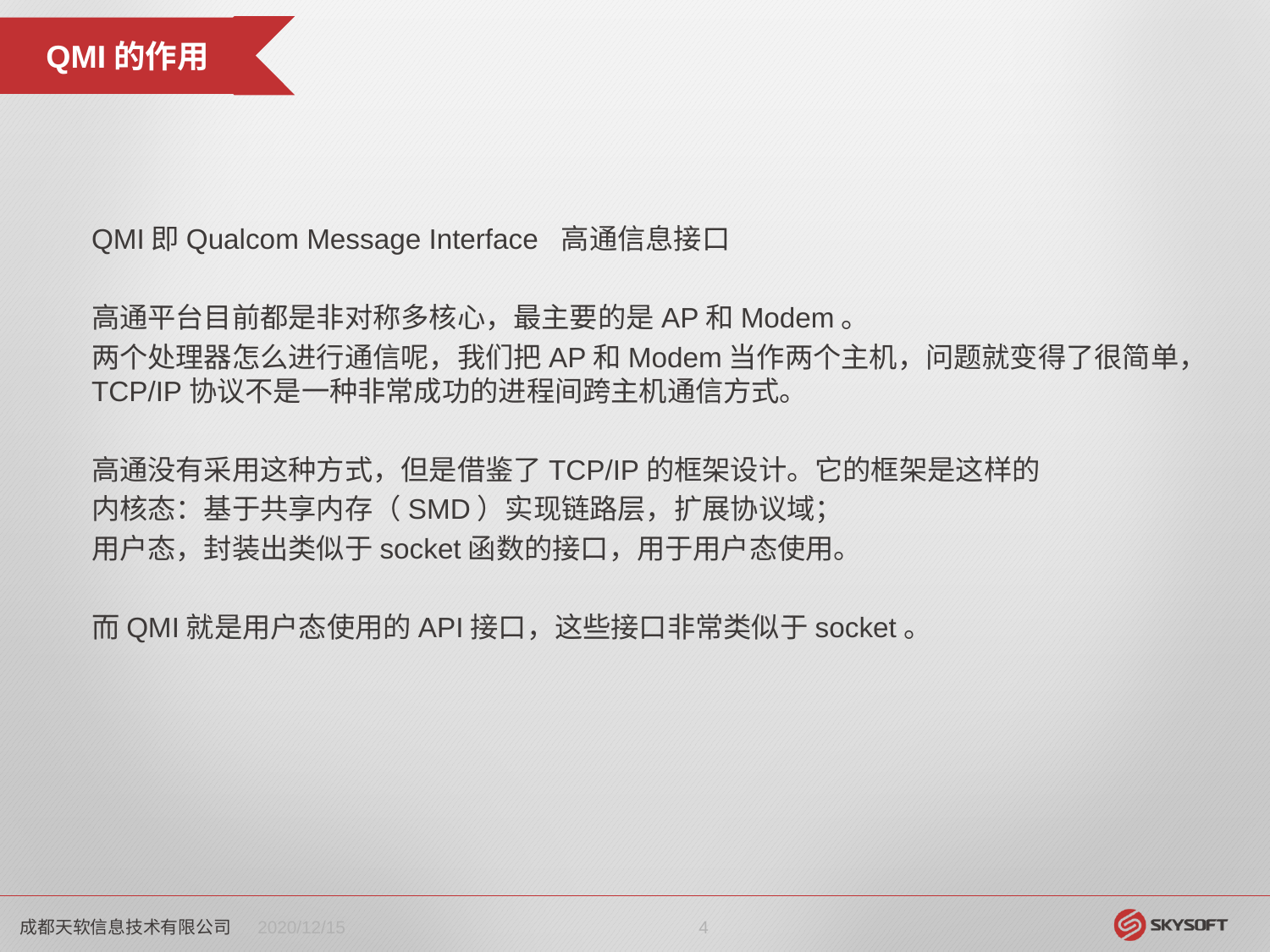

QMI的作用

QMI即Qualcom Message Interface  高通信息接口

高通平台目前都是非对称多核心，最主要的是AP和Modem。
两个处理器怎么进行通信呢，我们把AP和Modem当作两个主机，问题就变得了很简单，TCP/IP协议不是一种非常成功的进程间跨主机通信方式。

高通没有采用这种方式，但是借鉴了TCP/IP的框架设计。它的框架是这样的
内核态：基于共享内存（SMD）实现链路层，扩展协议域；
用户态，封装出类似于socket函数的接口，用于用户态使用。

而QMI就是用户态使用的API接口，这些接口非常类似于socket。

成都天软信息技术有限公司
2020/12/15
4